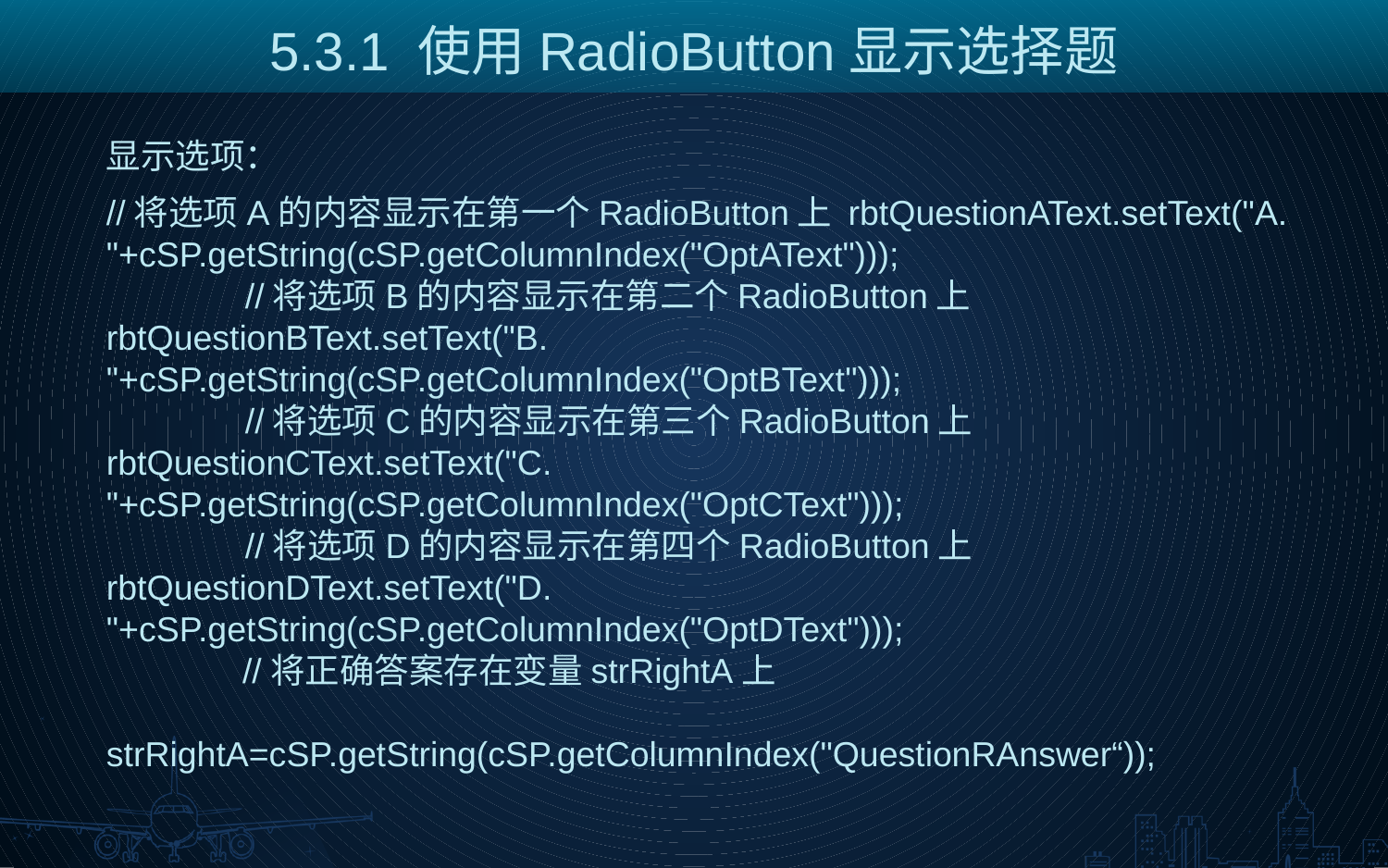

5.3.1 使用RadioButton显示选择题
显示选项：
//将选项A的内容显示在第一个RadioButton上 rbtQuestionAText.setText("A. "+cSP.getString(cSP.getColumnIndex("OptAText")));
        	//将选项B的内容显示在第二个RadioButton上rbtQuestionBText.setText("B. "+cSP.getString(cSP.getColumnIndex("OptBText")));
        	//将选项C的内容显示在第三个RadioButton上rbtQuestionCText.setText("C. "+cSP.getString(cSP.getColumnIndex("OptCText")));
        	//将选项D的内容显示在第四个RadioButton上rbtQuestionDText.setText("D. "+cSP.getString(cSP.getColumnIndex("OptDText")));
              //将正确答案存在变量strRightA上
        	     strRightA=cSP.getString(cSP.getColumnIndex("QuestionRAnswer“));